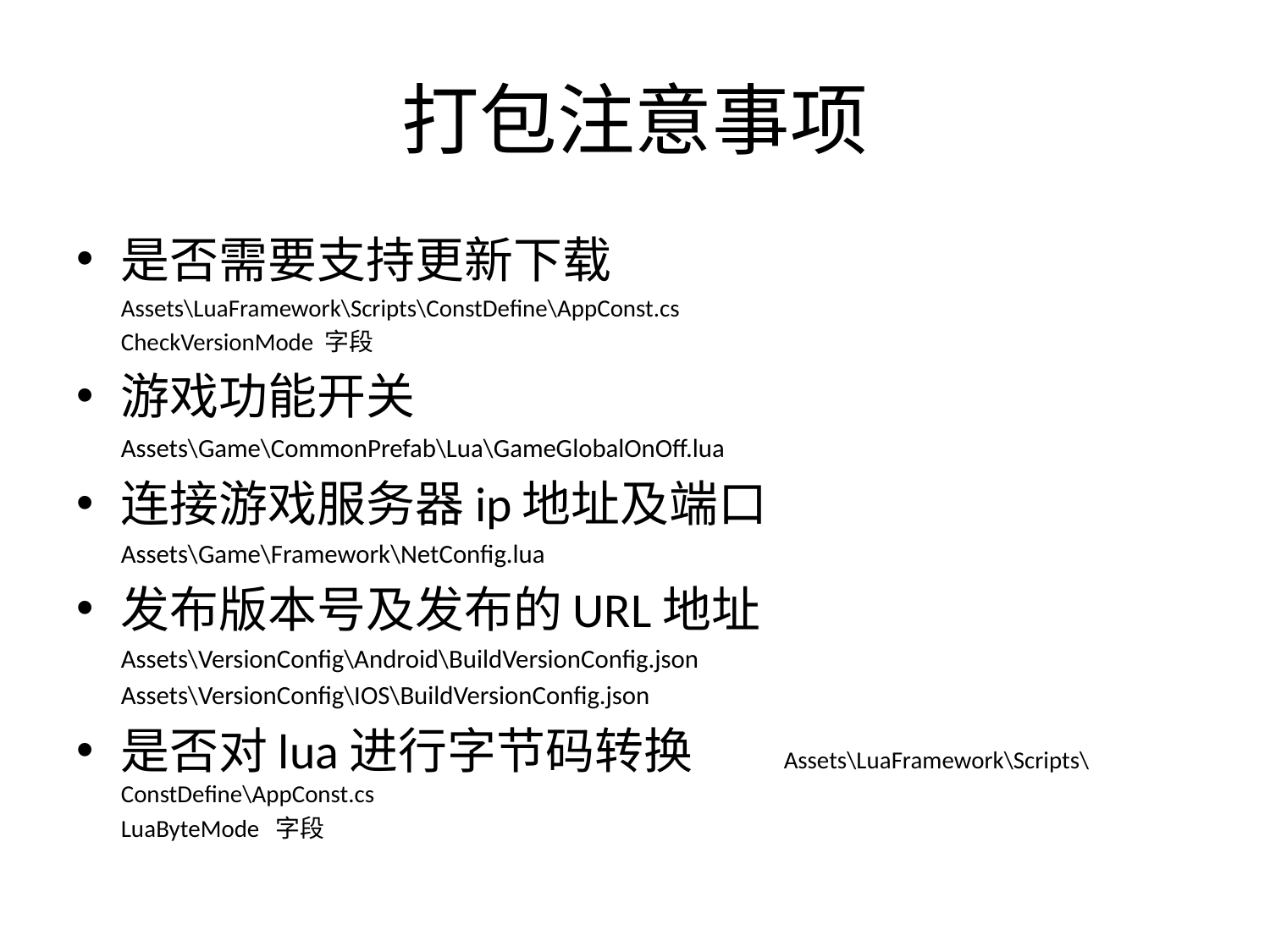

# 打包注意事项
是否需要支持更新下载
		Assets\LuaFramework\Scripts\ConstDefine\AppConst.cs
		CheckVersionMode 字段
游戏功能开关
		Assets\Game\CommonPrefab\Lua\GameGlobalOnOff.lua
连接游戏服务器ip地址及端口
		Assets\Game\Framework\NetConfig.lua
发布版本号及发布的URL地址
		Assets\VersionConfig\Android\BuildVersionConfig.json
		Assets\VersionConfig\IOS\BuildVersionConfig.json
是否对lua进行字节码转换	Assets\LuaFramework\Scripts\ConstDefine\AppConst.cs
		LuaByteMode  字段